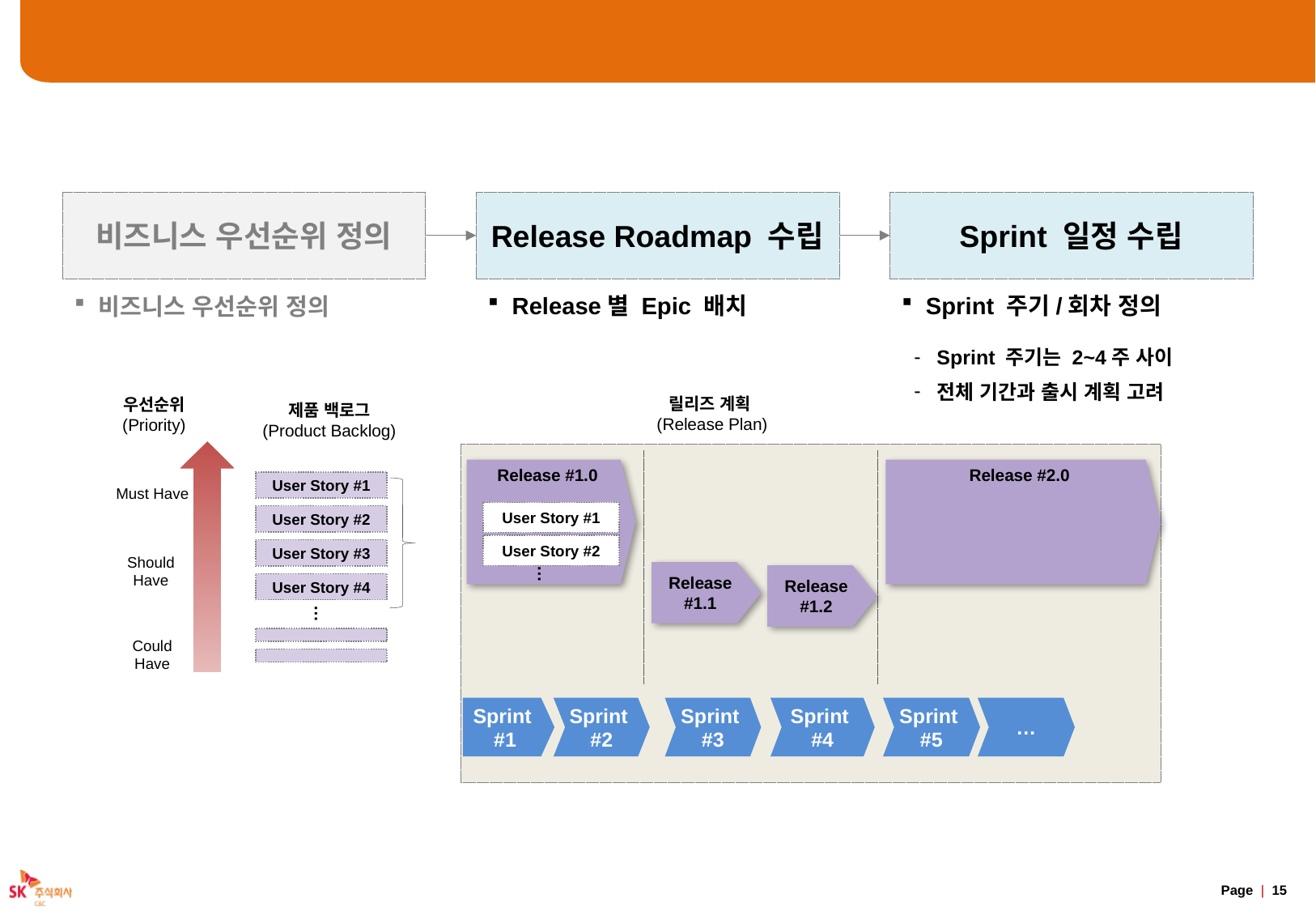

# [ Backup ] Release Planning #2
비즈니스 우선순위 정의
Release Roadmap 수립
Sprint 일정 수립
Release별 Epic 배치
Sprint 주기/회차 정의
비즈니스 우선순위 정의
Sprint 주기는 2~4주 사이
전체 기간과 출시 계획 고려
릴리즈 계획
(Release Plan)

Release #1.0
Release #2.0
User Story #1
User Story #2
…
Release #1.1
Release #1.2
우선순위
(Priority)
제품 백로그
(Product Backlog)

Must Have
User Story #1

User Story #2
User Story #3
Should Have
User Story #4
…
Could Have

Sprint
#1
Sprint
#2
Sprint
#3
Sprint
#4
Sprint
#5
…